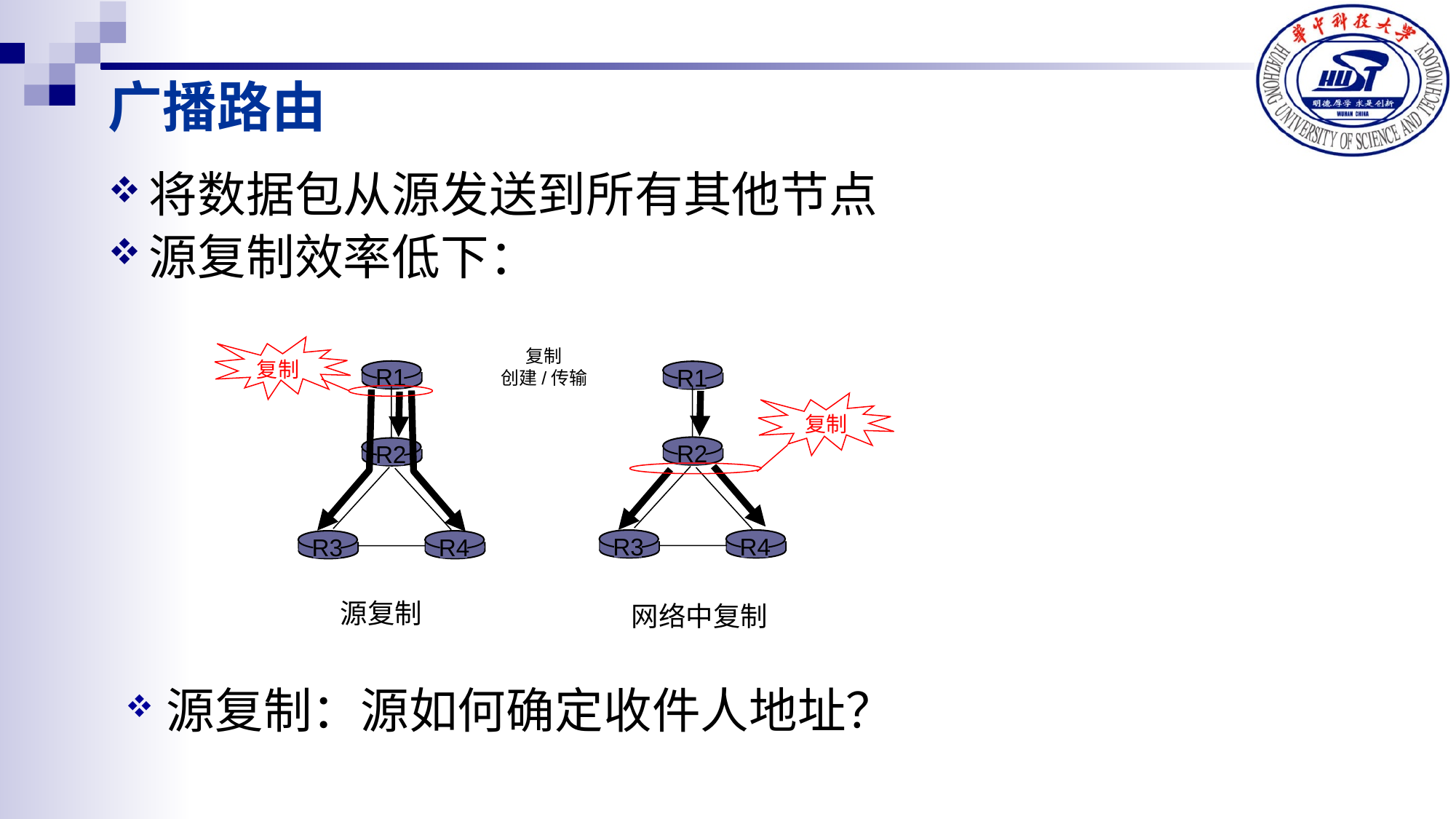

广播路由
将数据包从源发送到所有其他节点
源复制效率低下：

复制
创建/传输
复制
R1

R1

复制
R2

R2

R3

R4

R3

R4

源复制
网络中复制
源复制：源如何确定收件人地址？